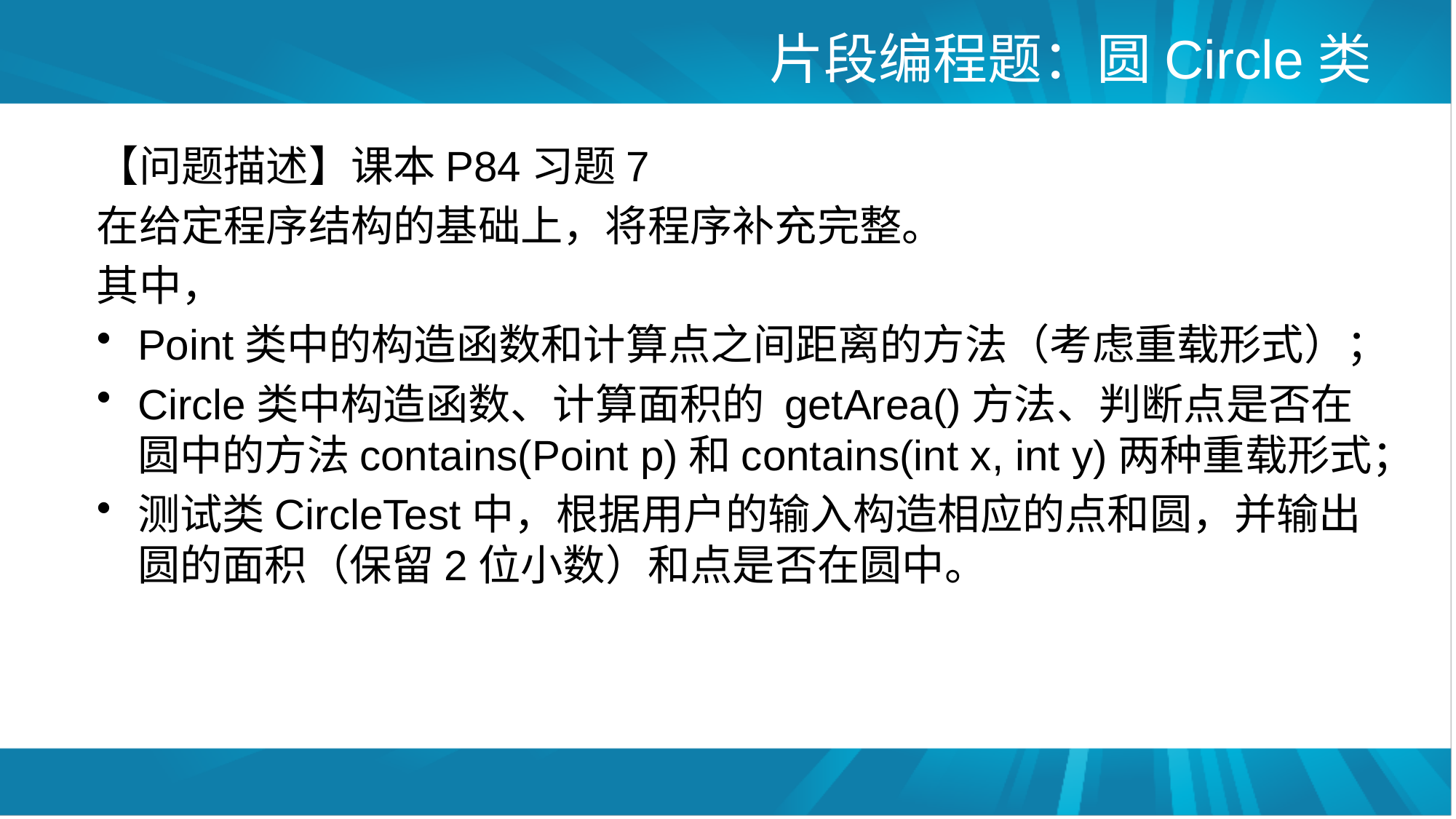

# 片段编程题：圆Circle类
【问题描述】课本P84习题7
在给定程序结构的基础上，将程序补充完整。
其中，
Point类中的构造函数和计算点之间距离的方法（考虑重载形式）；
Circle类中构造函数、计算面积的 getArea()方法、判断点是否在圆中的方法contains(Point p)和contains(int x, int y)两种重载形式；
测试类CircleTest中，根据用户的输入构造相应的点和圆，并输出圆的面积（保留2位小数）和点是否在圆中。